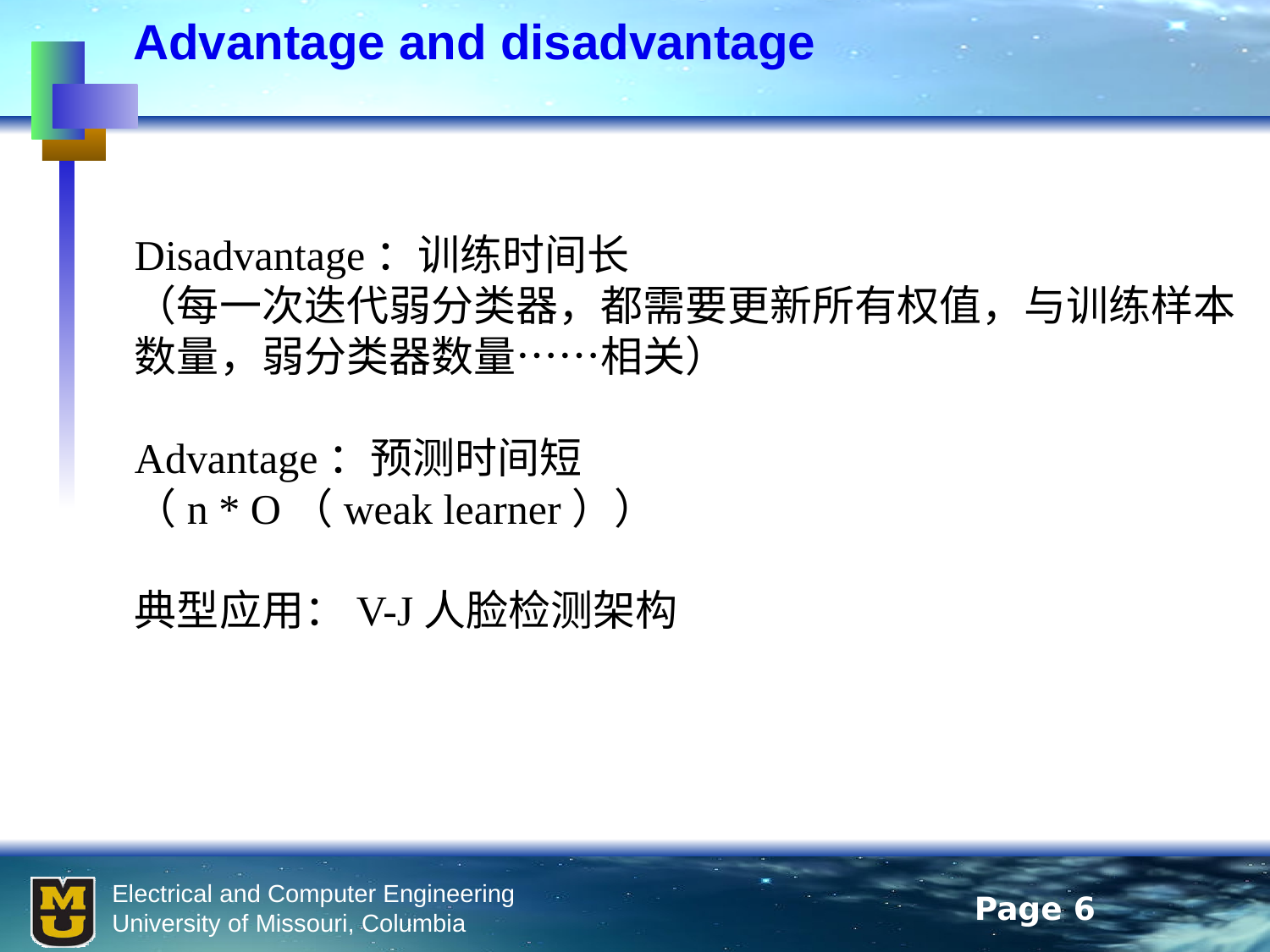

Advantage and disadvantage
Disadvantage：训练时间长
（每一次迭代弱分类器，都需要更新所有权值，与训练样本
数量，弱分类器数量……相关）

Advantage：预测时间短
（n * O（weak learner））

典型应用：V-J人脸检测架构